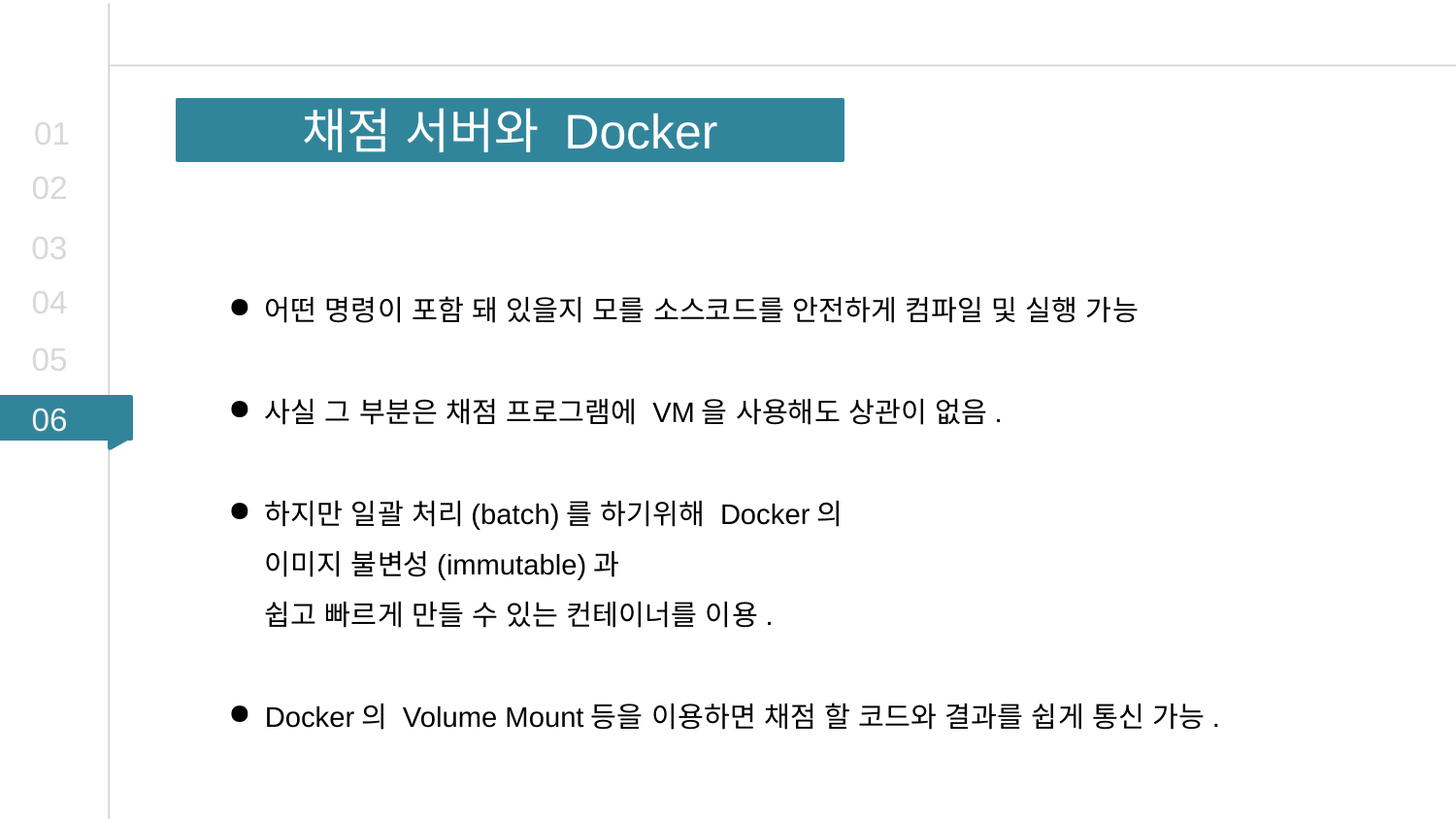

채점 서버와 Docker
01
02
03
어떤 명령이 포함 돼 있을지 모를 소스코드를 안전하게 컴파일 및 실행 가능

사실 그 부분은 채점 프로그램에 VM을 사용해도 상관이 없음.

하지만 일괄 처리(batch)를 하기위해 Docker의
이미지 불변성(immutable)과
쉽고 빠르게 만들 수 있는 컨테이너를 이용.

Docker의 Volume Mount등을 이용하면 채점 할 코드와 결과를 쉽게 통신 가능.
04
05
06